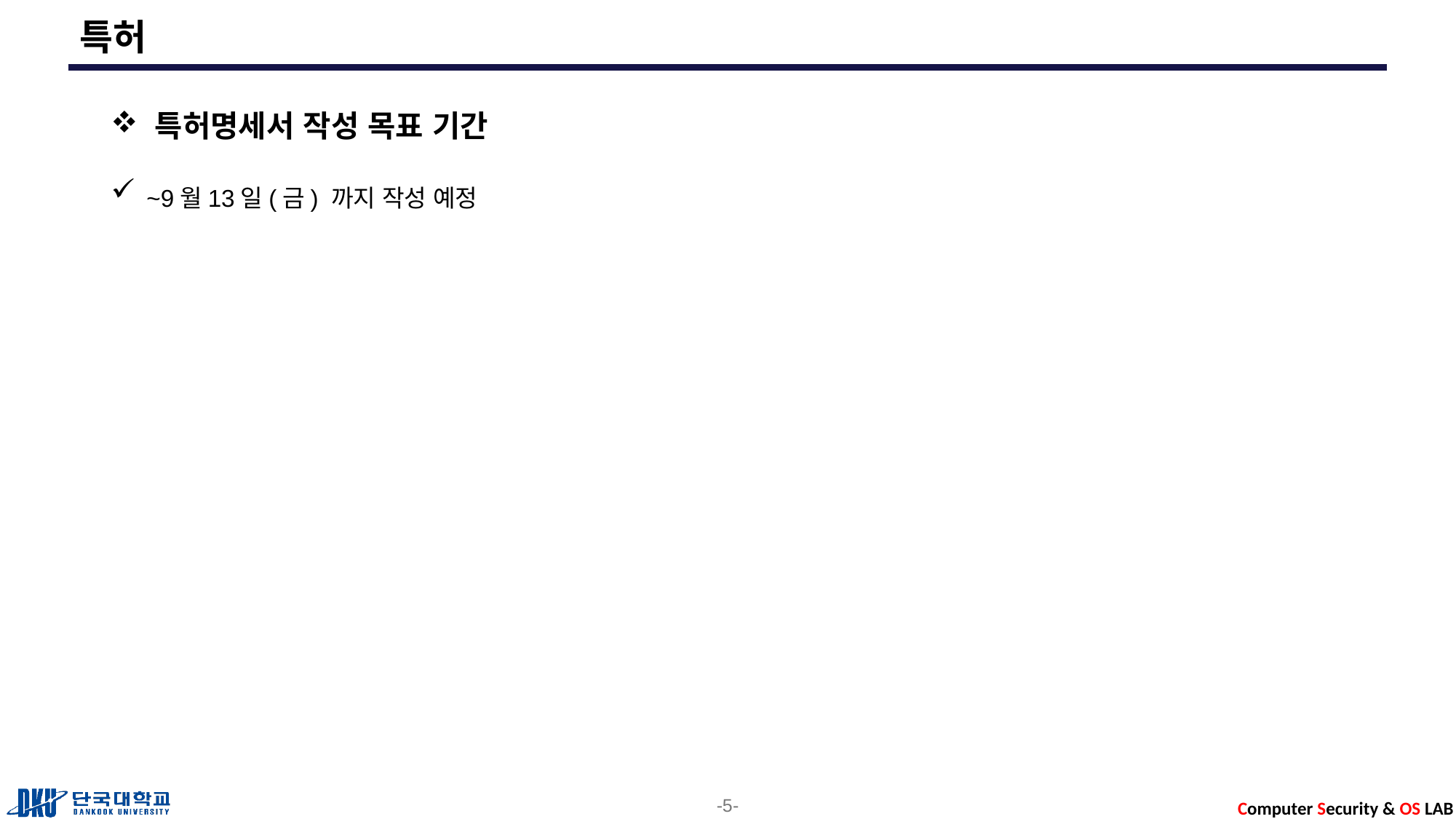

# 특허
 특허명세서 작성 목표 기간
 ~9월13일(금) 까지 작성 예정

-5-